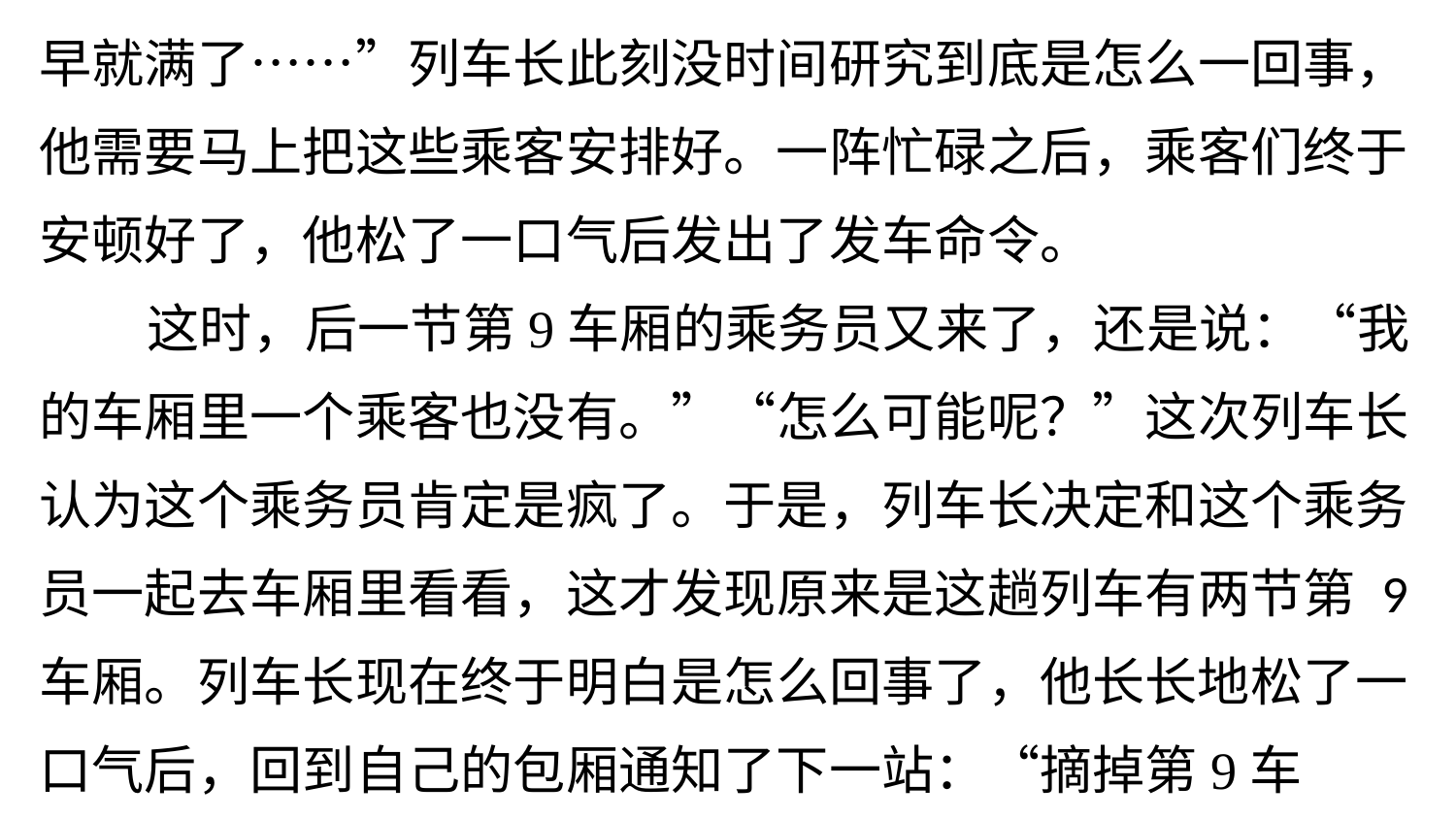

早就满了……”列车长此刻没时间研究到底是怎么一回事，他需要马上把这些乘客安排好。一阵忙碌之后，乘客们终于安顿好了，他松了一口气后发出了发车命令。
        这时，后一节第9车厢的乘务员又来了，还是说：“我的车厢里一个乘客也没有。”“怎么可能呢？”这次列车长认为这个乘务员肯定是疯了。于是，列车长决定和这个乘务员一起去车厢里看看，这才发现原来是这趟列车有两节第 9车厢。列车长现在终于明白是怎么回事了，他长长地松了一口气后，回到自己的包厢通知了下一站：“摘掉第9车厢！”